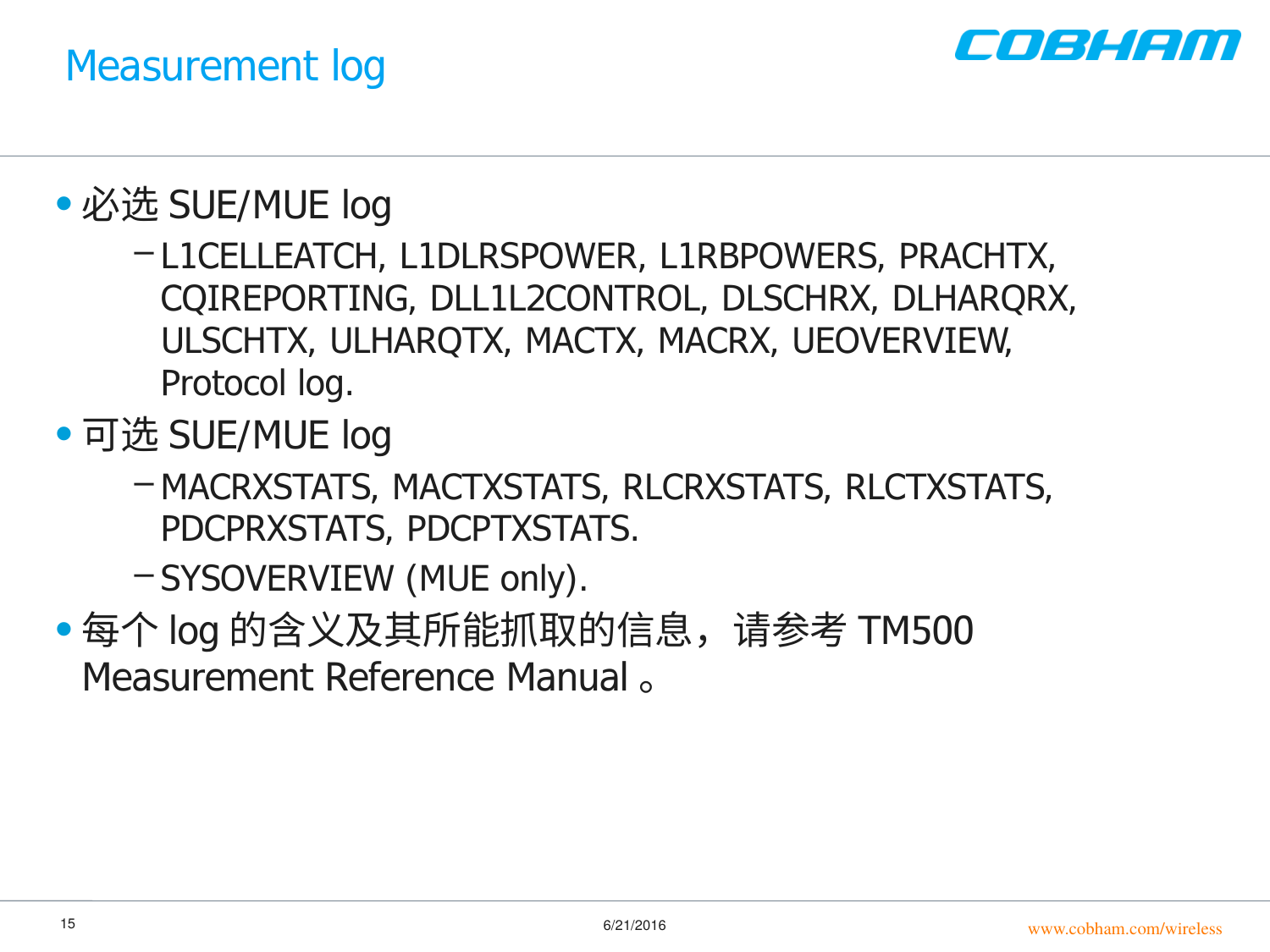

# Measurement log
必选SUE/MUE log
L1CELLEATCH, L1DLRSPOWER, L1RBPOWERS, PRACHTX, CQIREPORTING, DLL1L2CONTROL, DLSCHRX, DLHARQRX, ULSCHTX, ULHARQTX, MACTX, MACRX, UEOVERVIEW, Protocol log.
可选SUE/MUE log
MACRXSTATS, MACTXSTATS, RLCRXSTATS, RLCTXSTATS, PDCPRXSTATS, PDCPTXSTATS.
SYSOVERVIEW (MUE only).
每个log的含义及其所能抓取的信息，请参考TM500 Measurement Reference Manual。

15
6/21/2016